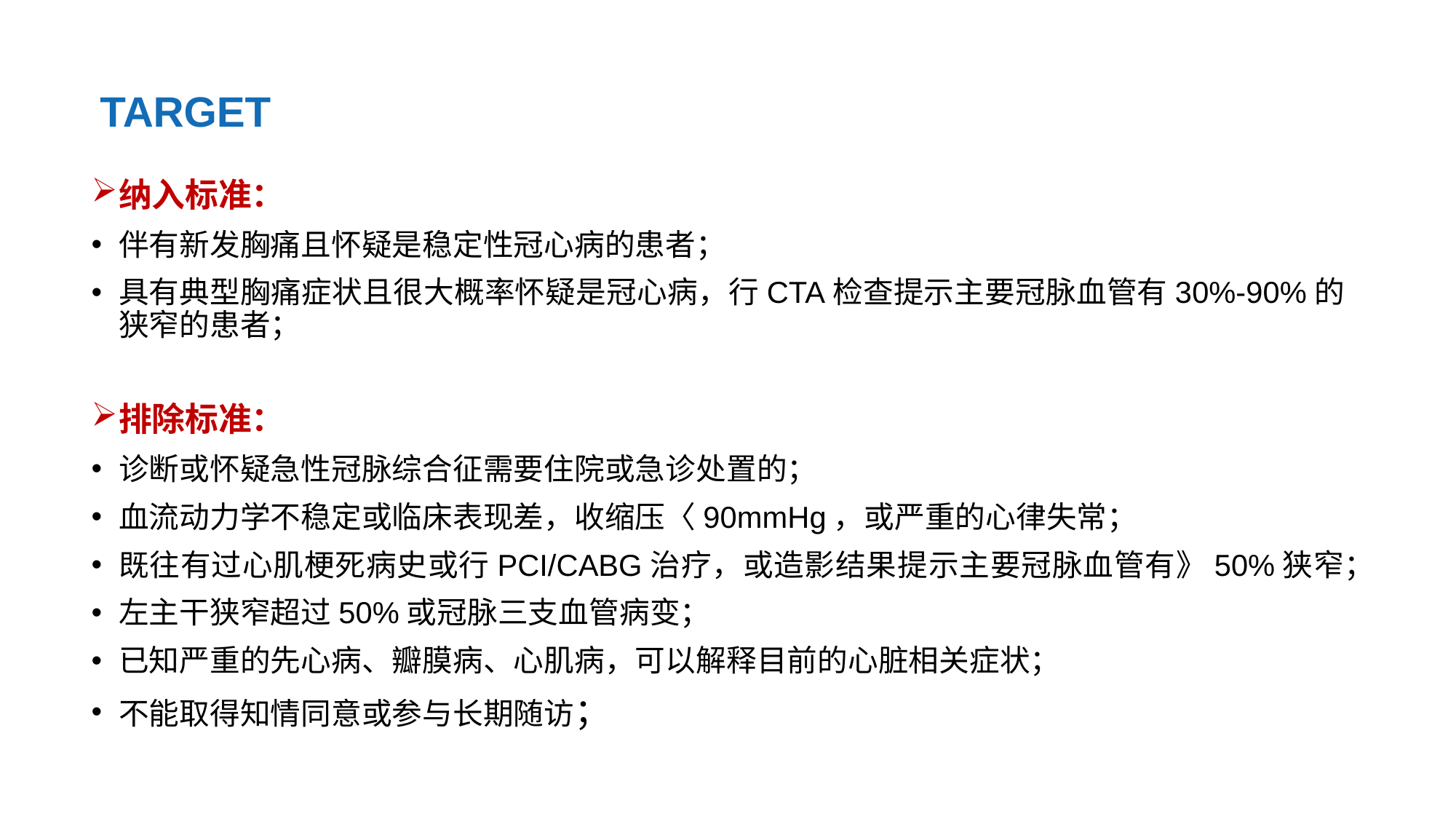

# TARGET
纳入标准：
伴有新发胸痛且怀疑是稳定性冠心病的患者；
具有典型胸痛症状且很大概率怀疑是冠心病，行CTA检查提示主要冠脉血管有30%-90%的狭窄的患者；

排除标准：
诊断或怀疑急性冠脉综合征需要住院或急诊处置的；
血流动力学不稳定或临床表现差，收缩压〈90mmHg，或严重的心律失常；
既往有过心肌梗死病史或行PCI/CABG治疗，或造影结果提示主要冠脉血管有》50%狭窄；
左主干狭窄超过50%或冠脉三支血管病变；
已知严重的先心病、瓣膜病、心肌病，可以解释目前的心脏相关症状；
不能取得知情同意或参与长期随访；